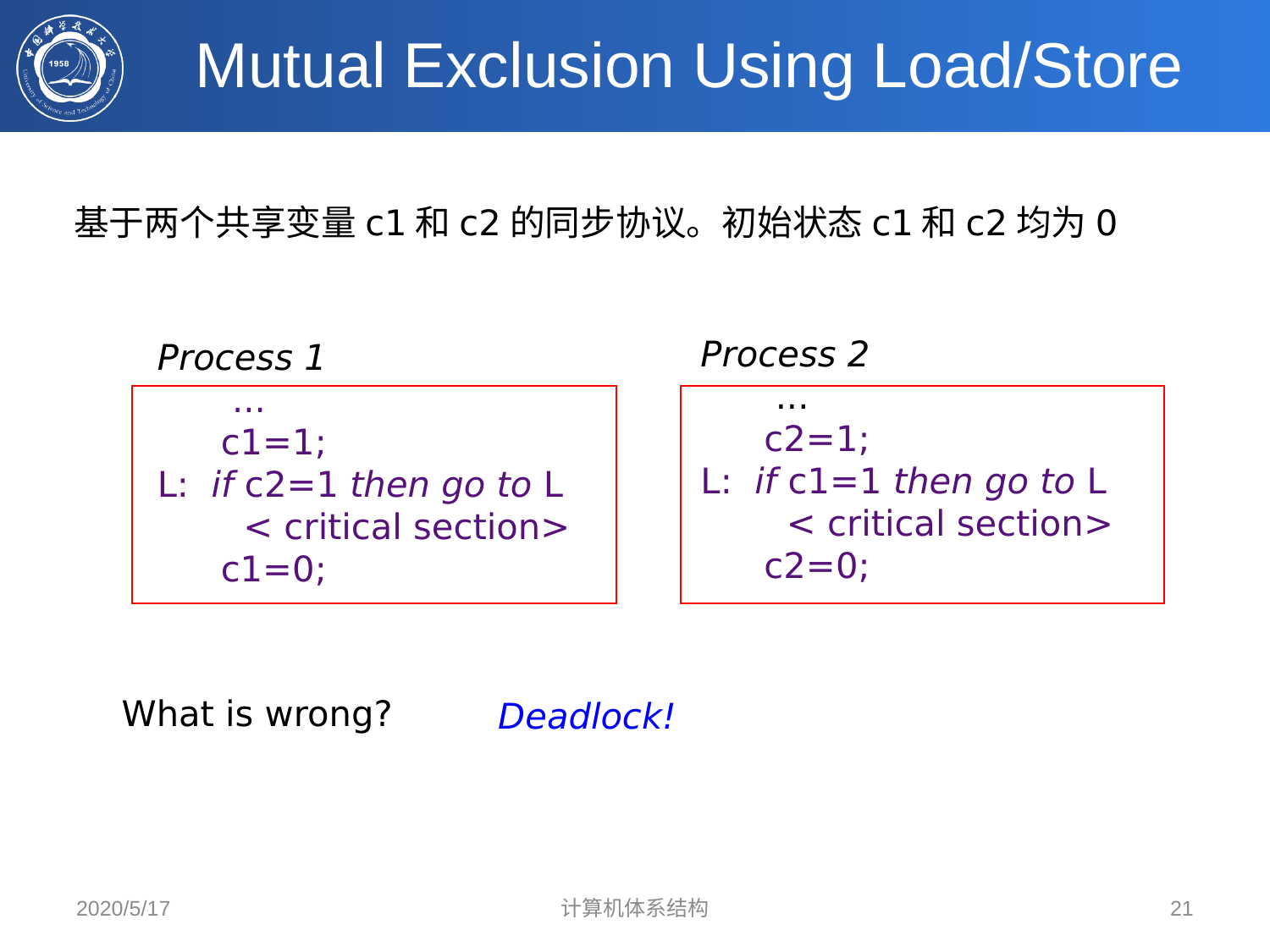

# Mutual Exclusion Using Load/Store
基于两个共享变量c1和c2的同步协议。初始状态c1和c2均为0
Process 2
 ...
c2=1;
L:  if c1=1 then go to L
  < critical section>
c2=0;
Process 1
 ...
c1=1;
L:  if c2=1 then go to L
  < critical section>
c1=0;

What is wrong?
Deadlock!
2020/5/17
计算机体系结构
21